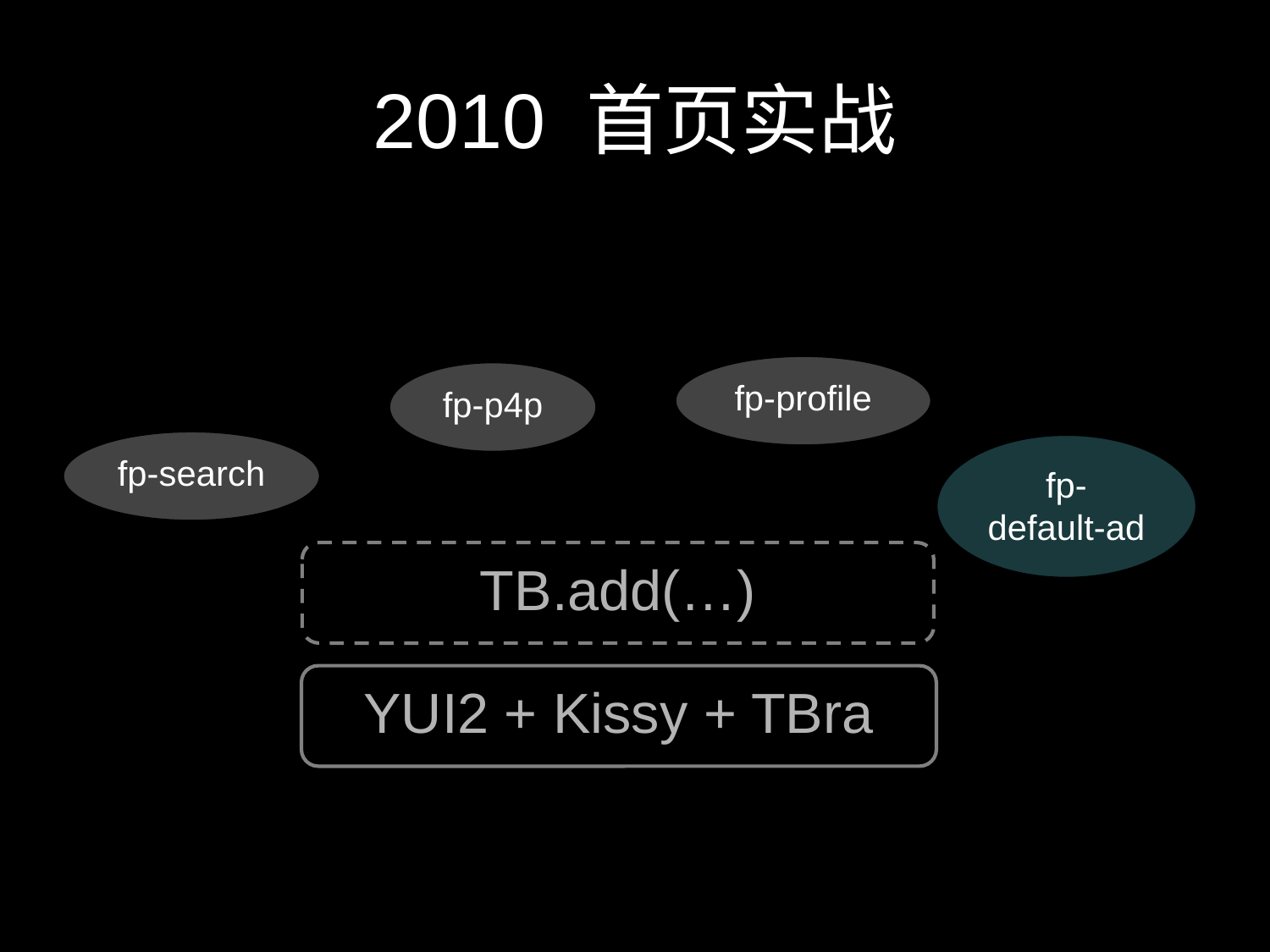

# 2010 首页实战
fp-profile
fp-p4p
fp-search
fp-default-ad
TB.add(…)
YUI2 + Kissy + TBra